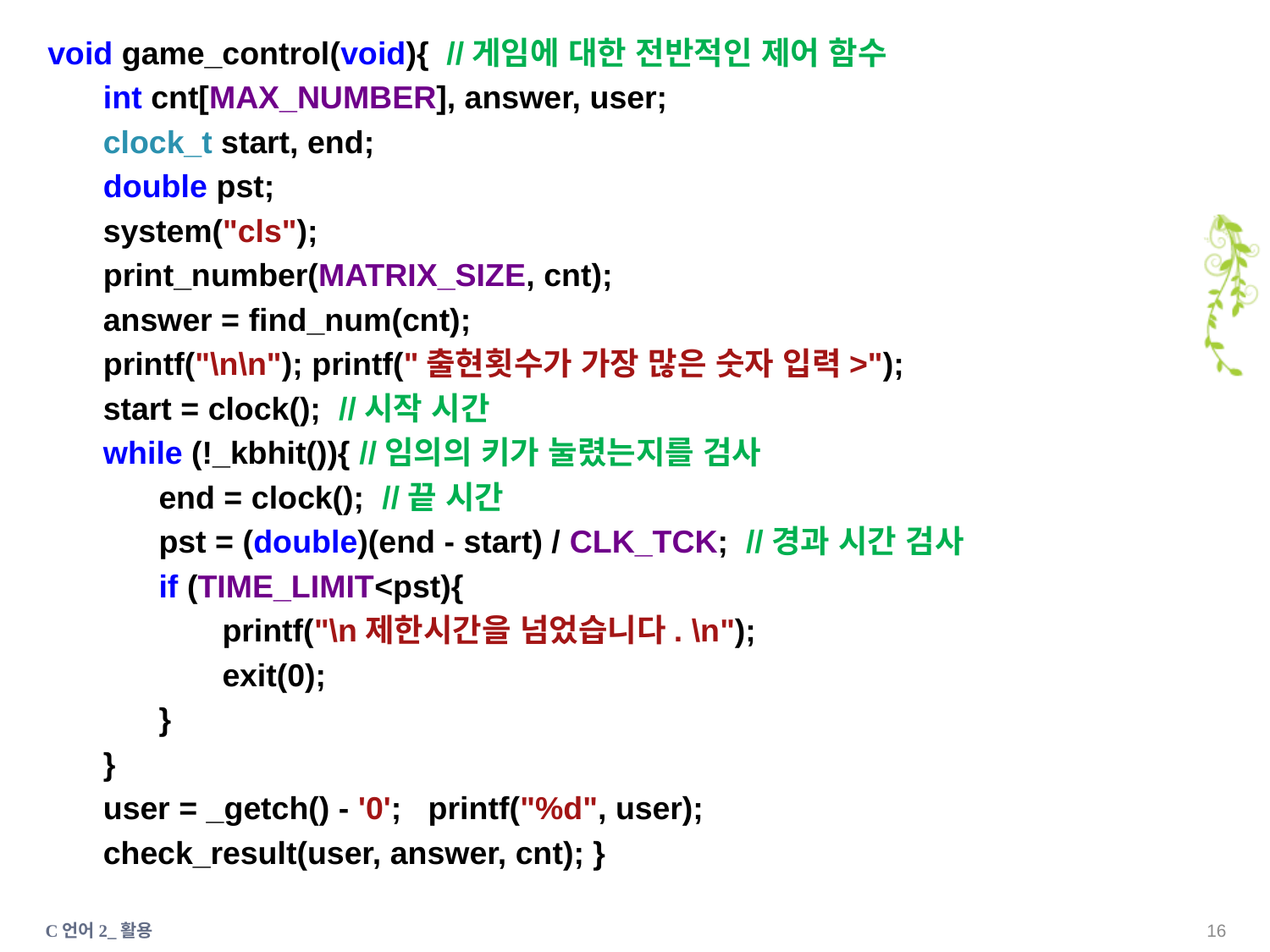

void game_control(void){  //게임에 대한 전반적인 제어 함수
int cnt[MAX_NUMBER], answer, user;
clock_t start, end;
double pst;
system("cls");
print_number(MATRIX_SIZE, cnt);
answer = find_num(cnt);
printf("\n\n"); printf("출현횟수가 가장 많은 숫자 입력>");
start = clock();  //시작 시간
while (!_kbhit()){ //임의의 키가 눌렸는지를 검사
end = clock();  //끝 시간
pst = (double)(end - start) / CLK_TCK;  //경과 시간 검사
if (TIME_LIMIT<pst){
printf("\n제한시간을 넘었습니다. \n");
exit(0);
}
}
user = _getch() - '0';   printf("%d", user);
check_result(user, answer, cnt); }

C언어2_활용
16